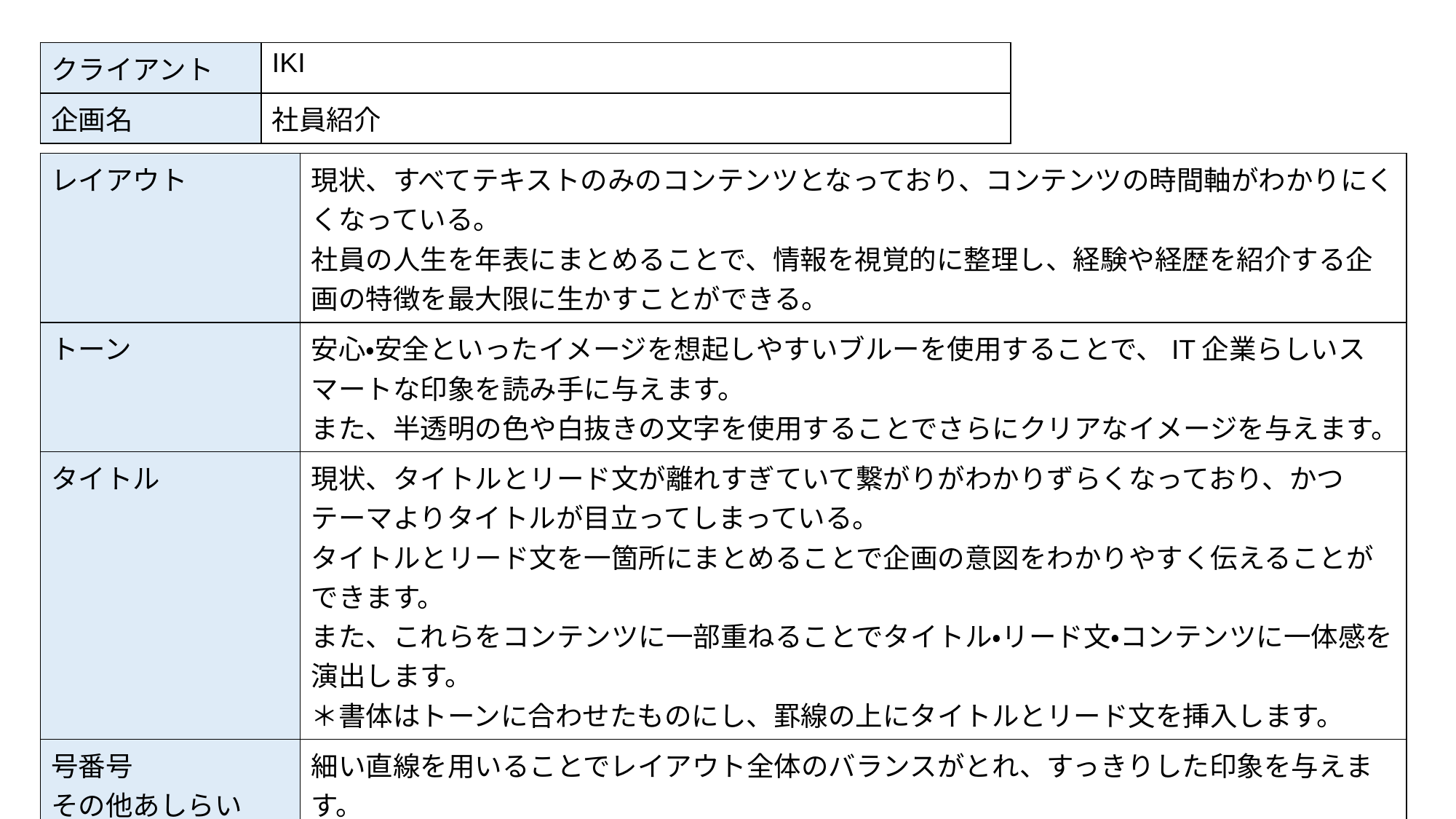

| クライアント | IKI |
| --- | --- |
| 企画名 | 社員紹介 |
| レイアウト | 現状、すべてテキストのみのコンテンツとなっており、コンテンツの時間軸がわかりにくくなっている。 社員の人生を年表にまとめることで、情報を視覚的に整理し、経験や経歴を紹介する企画の特徴を最大限に生かすことができる。 |
| --- | --- |
| トーン | 安心・安全といったイメージを想起しやすいブルーを使用することで、IT企業らしいスマートな印象を読み手に与えます。 また、半透明の色や白抜きの文字を使用することでさらにクリアなイメージを与えます。 |
| タイトル | 現状、タイトルとリード文が離れすぎていて繋がりがわかりずらくなっており、かつテーマよりタイトルが目立ってしまっている。 タイトルとリード文を一箇所にまとめることで企画の意図をわかりやすく伝えることができます。 また、これらをコンテンツに一部重ねることでタイトル・リード文・コンテンツに一体感を演出します。 ＊書体はトーンに合わせたものにし、罫線の上にタイトルとリード文を挿入します。 |
| 号番号 その他あしらい | 細い直線を用いることでレイアウト全体のバランスがとれ、すっきりした印象を与えます。 |